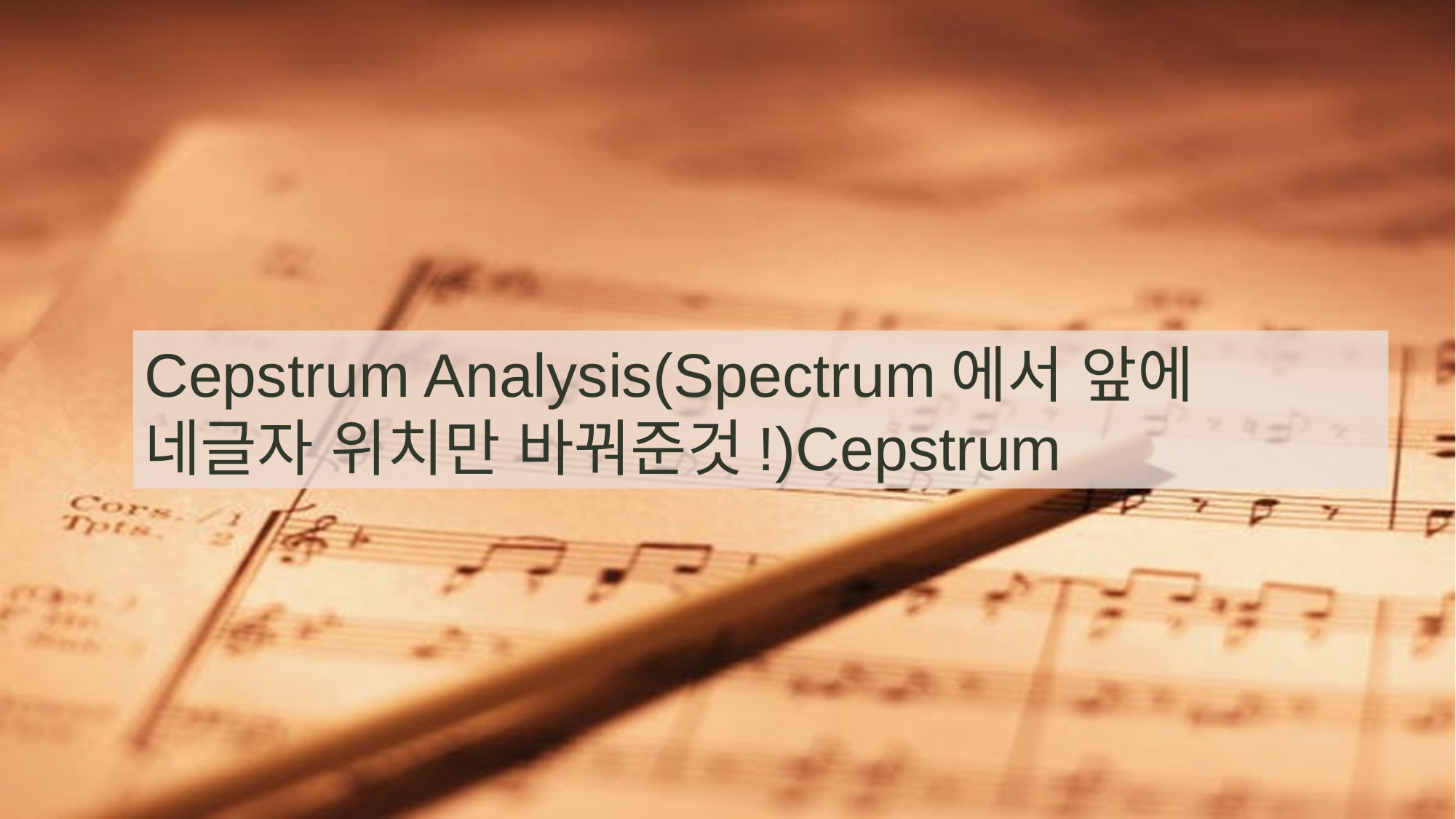

# Cepstrum Analysis(Spectrum에서 앞에 네글자 위치만 바꿔준것!)Cepstrum